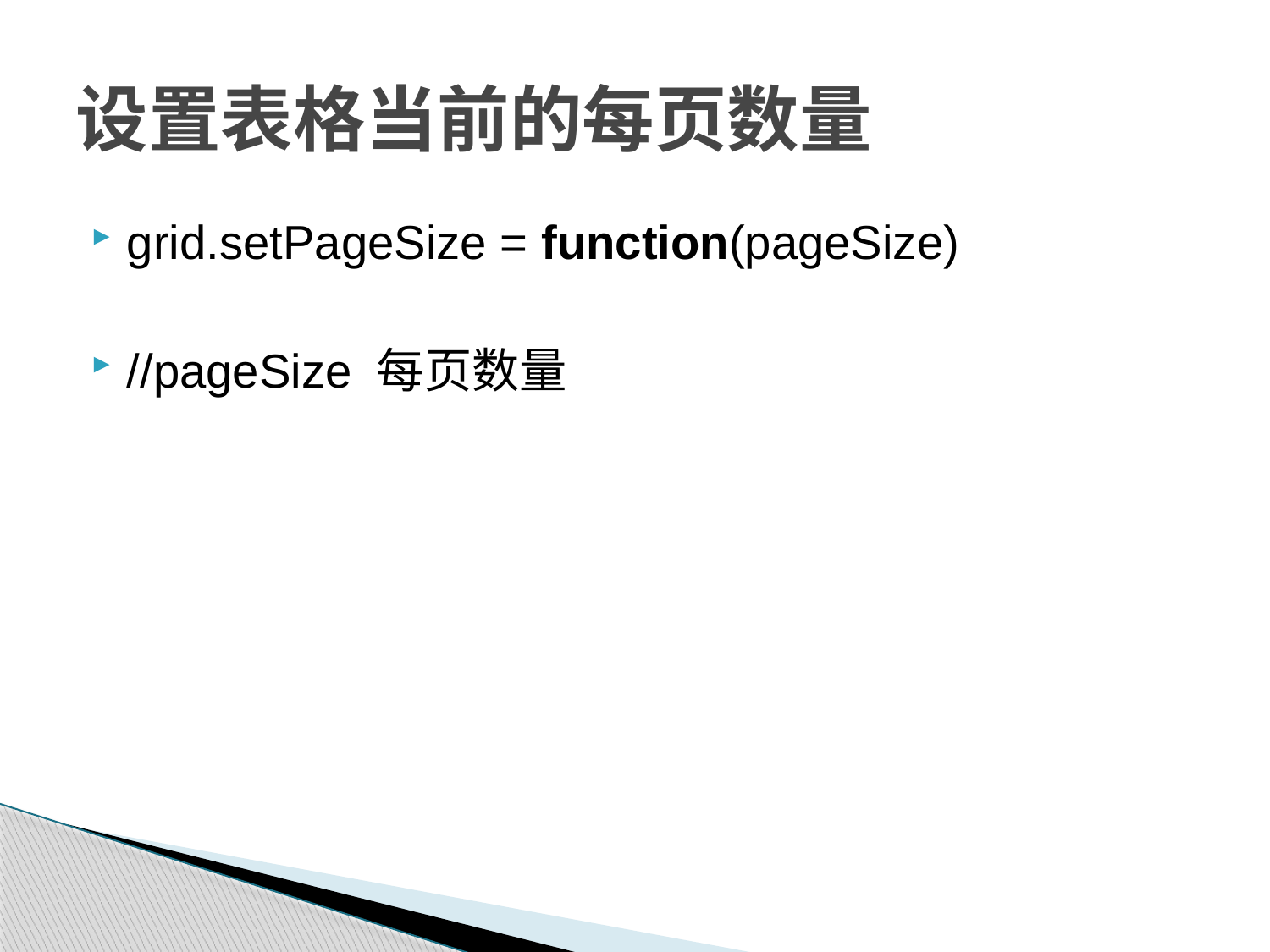

# 设置表格当前的每页数量
grid.setPageSize = function(pageSize)

//pageSize 每页数量